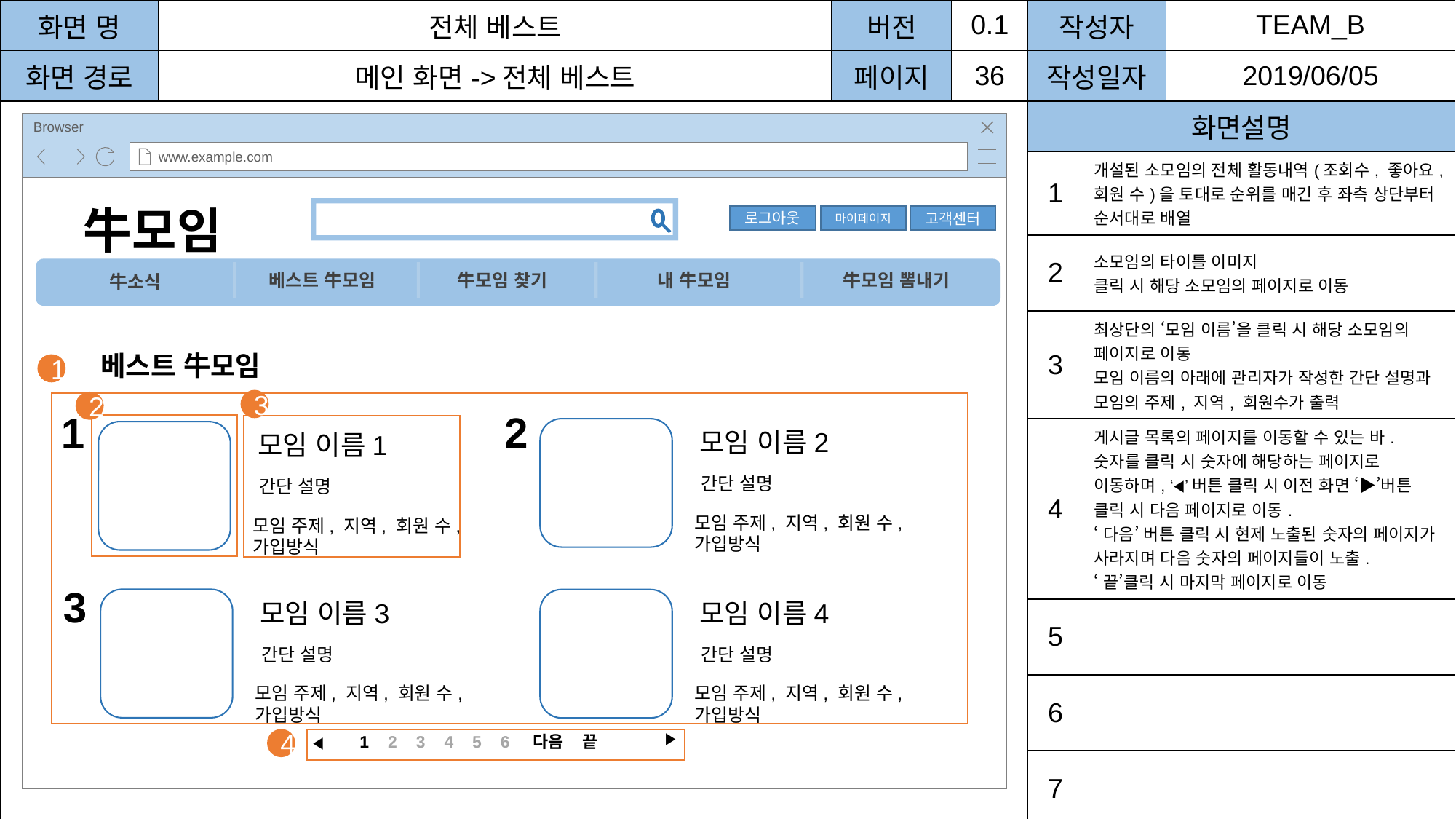

| 화면 명 | 전체 베스트 | 버전 | 0.1 | 작성자 |  | TEAM\_B |
| --- | --- | --- | --- | --- | --- | --- |
| 화면 경로 | 메인 화면->전체 베스트 | 페이지 | 36 | 작성일자 |  | 2019/06/05 |
|  |  |  |  | 화면설명 |  |  |
|  |  |  |  | 1 | 개설된 소모임의 전체 활동내역(조회수, 좋아요, 회원 수)을 토대로 순위를 매긴 후 좌측 상단부터 순서대로 배열 |  |
|  |  |  |  | 2 | 소모임의 타이틀 이미지 클릭 시 해당 소모임의 페이지로 이동 |  |
|  |  |  |  | 3 | 최상단의 ‘모임 이름’을 클릭 시 해당 소모임의 페이지로 이동 모임 이름의 아래에 관리자가 작성한 간단 설명과 모임의 주제, 지역, 회원수가 출력 |  |
|  |  |  |  | 4 | 게시글 목록의 페이지를 이동할 수 있는 바. 숫자를 클릭 시 숫자에 해당하는 페이지로 이동하며, ‘◀’버튼 클릭 시 이전 화면 ‘▶’버튼 클릭 시 다음 페이지로 이동. ‘다음’ 버튼 클릭 시 현제 노출된 숫자의 페이지가 사라지며 다음 숫자의 페이지들이 노출. ‘끝’클릭 시 마지막 페이지로 이동 |  |
|  |  |  |  | 5 |  |  |
|  |  |  |  | 6 |  |  |
|  |  |  |  | 7 |  |  |
|  |  |  |  | 8 |  |  |
Browser

www.example.com

牛모임

로그아웃
마이페이지
고객센터

베스트 牛모임
牛모임 찾기
내 牛모임
牛모임 뽐내기
牛소식
베스트 牛모임
1
3
2

2
1

모임 이름2
간단 설명
모임 주제, 지역, 회원 수,
가입방식

모임 이름1
간단 설명
모임 주제, 지역, 회원 수,
가입방식
3

모임 이름3
간단 설명
모임 주제, 지역, 회원 수,
가입방식

모임 이름4
간단 설명
모임 주제, 지역, 회원 수,
가입방식

▶
1    2    3    4    5    6    다음    끝
◀
4